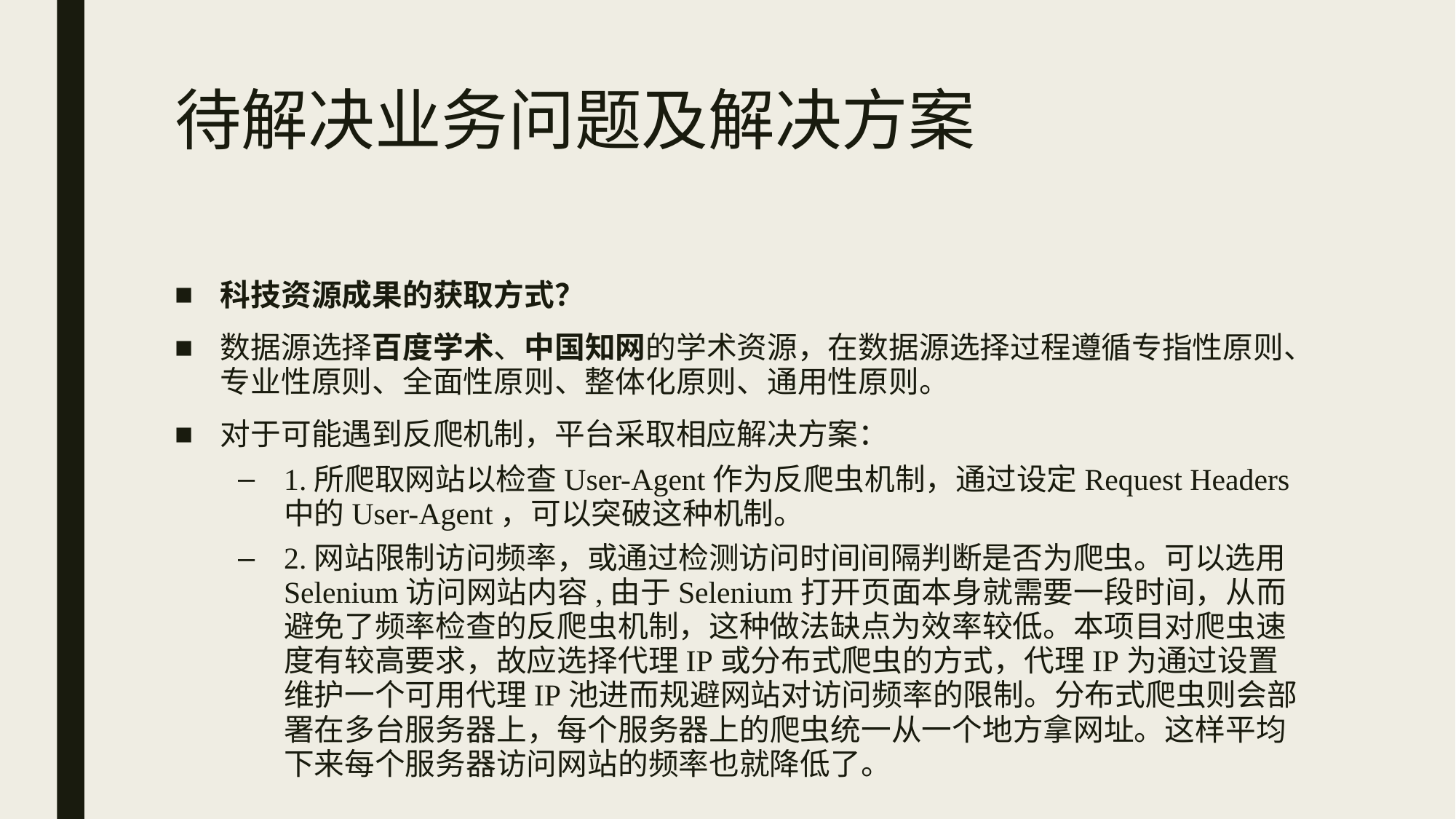

# 待解决业务问题及解决方案
科技资源成果的获取方式？
数据源选择百度学术、中国知网的学术资源，在数据源选择过程遵循专指性原则、专业性原则、全面性原则、整体化原则、通用性原则。
对于可能遇到反爬机制，平台采取相应解决方案：
1.所爬取网站以检查User-Agent作为反爬虫机制，通过设定Request Headers中的User-Agent，可以突破这种机制。
2.网站限制访问频率，或通过检测访问时间间隔判断是否为爬虫。可以选用Selenium访问网站内容,由于Selenium打开页面本身就需要一段时间，从而避免了频率检查的反爬虫机制，这种做法缺点为效率较低。本项目对爬虫速度有较高要求，故应选择代理IP或分布式爬虫的方式，代理IP为通过设置维护一个可用代理IP池进而规避网站对访问频率的限制。分布式爬虫则会部署在多台服务器上，每个服务器上的爬虫统一从一个地方拿网址。这样平均下来每个服务器访问网站的频率也就降低了。